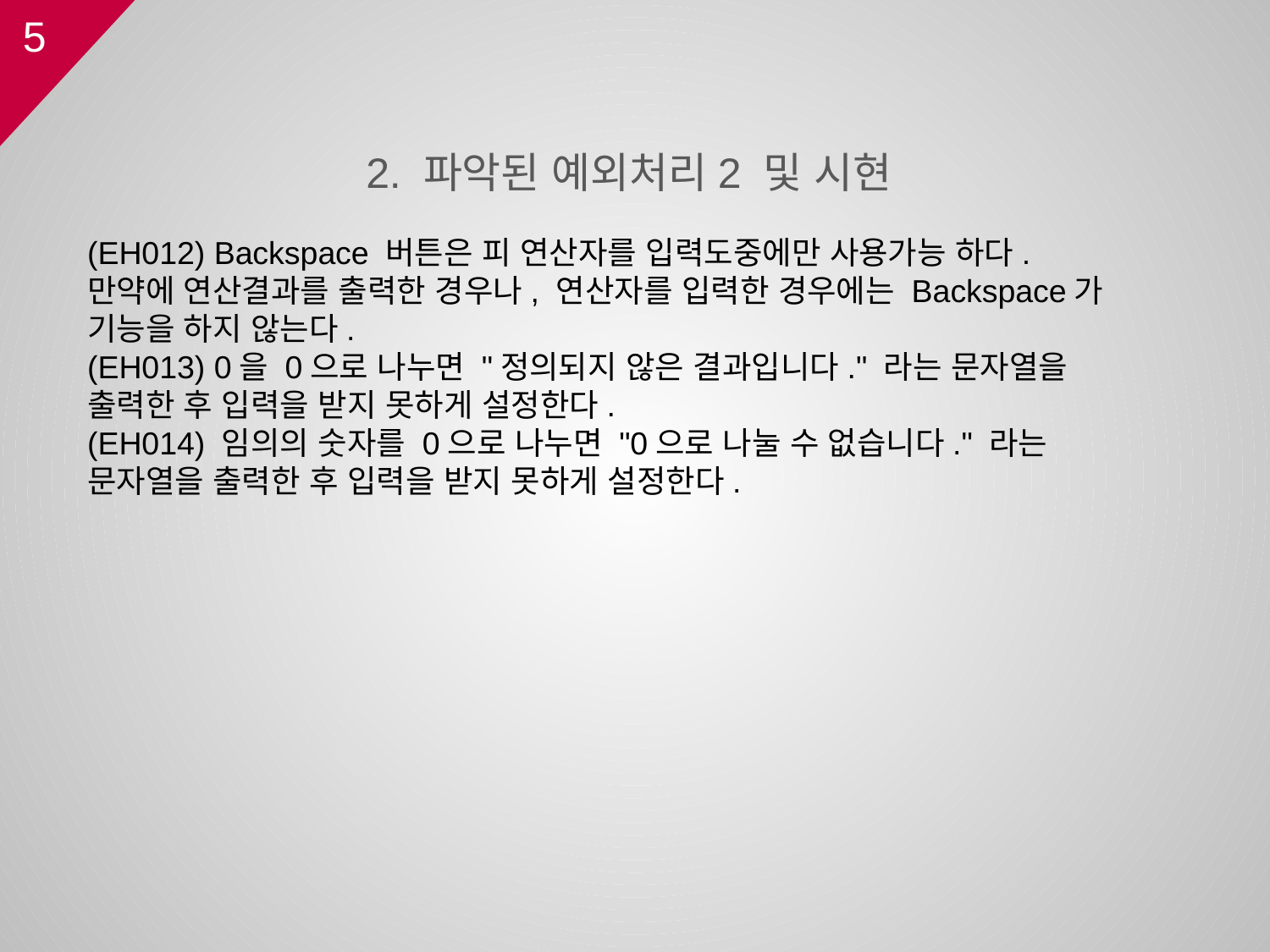

# 2. 파악된 예외처리2 및 시현
(EH012) Backspace 버튼은 피 연산자를 입력도중에만 사용가능 하다.
만약에 연산결과를 출력한 경우나, 연산자를 입력한 경우에는 Backspace가 기능을 하지 않는다.
(EH013) 0을 0으로 나누면 "정의되지 않은 결과입니다." 라는 문자열을 출력한 후 입력을 받지 못하게 설정한다.
(EH014) 임의의 숫자를 0으로 나누면 "0으로 나눌 수 없습니다." 라는 문자열을 출력한 후 입력을 받지 못하게 설정한다.